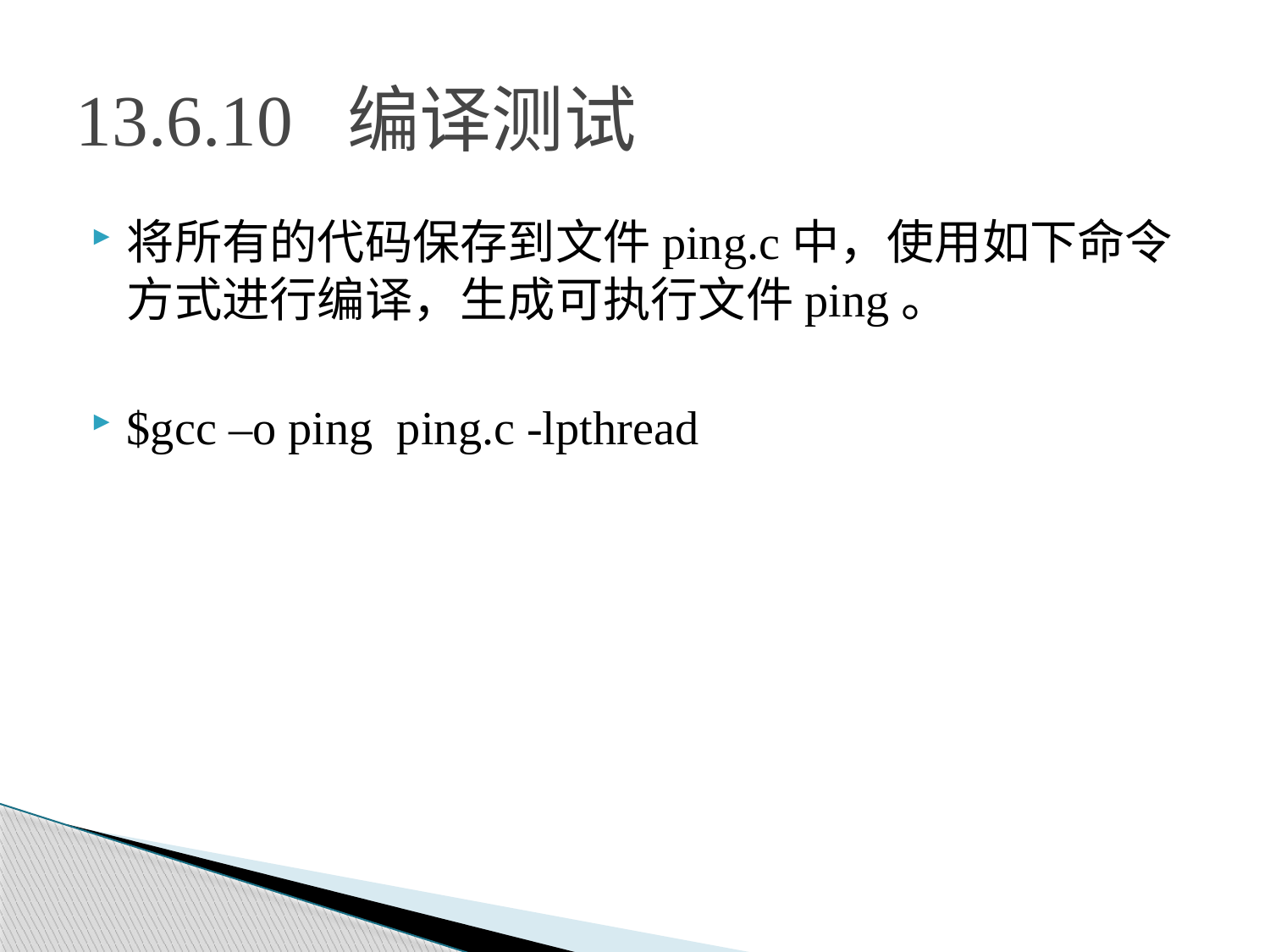

# 13.6.10  编译测试
将所有的代码保存到文件ping.c中，使用如下命令方式进行编译，生成可执行文件ping。

$gcc –o ping  ping.c -lpthread